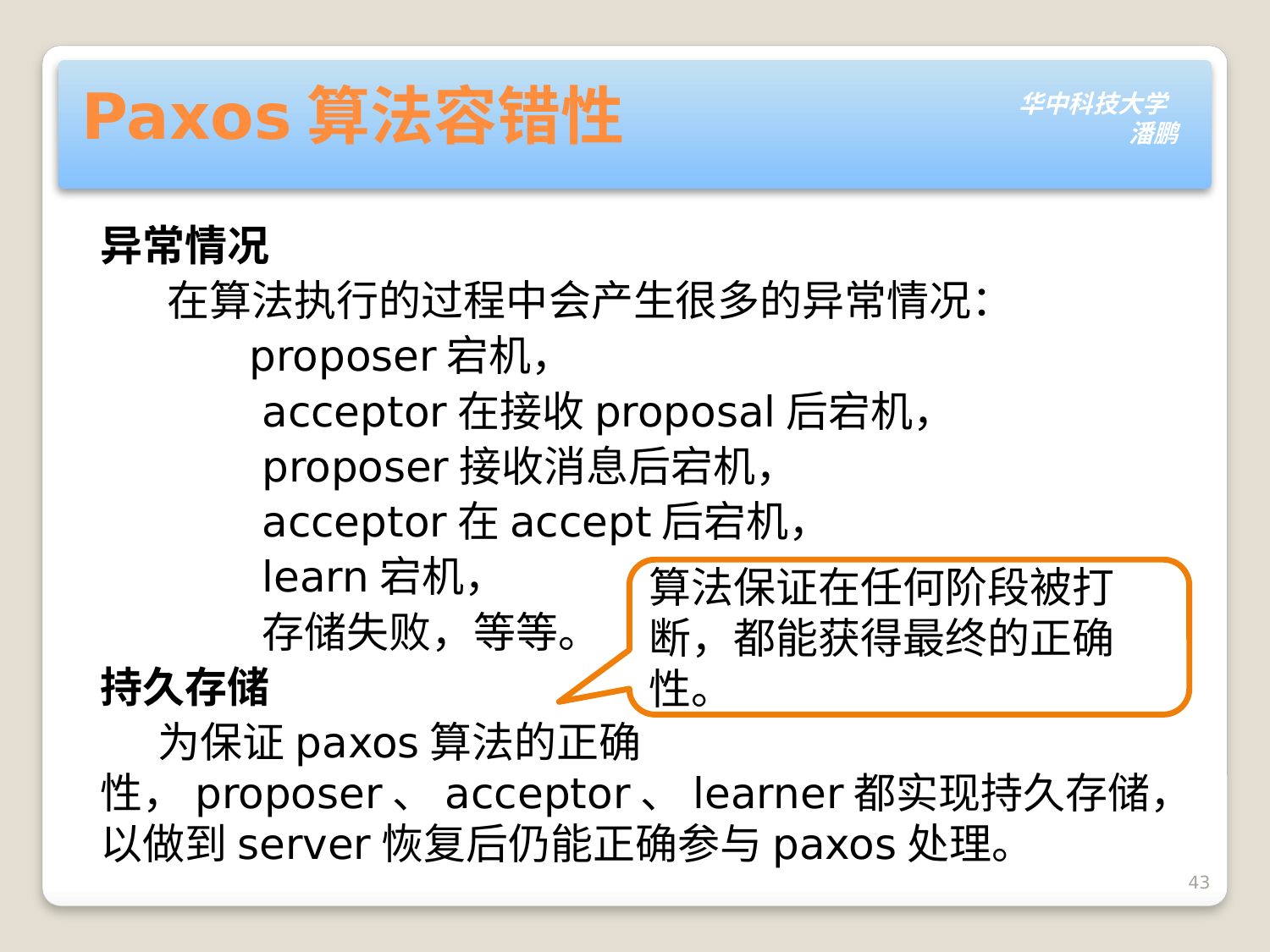

# Paxos算法容错性
异常情况
      在算法执行的过程中会产生很多的异常情况：
           proposer宕机，
acceptor在接收proposal后宕机，
proposer接收消息后宕机，
acceptor在accept后宕机，
learn宕机，
存储失败，等等。
持久存储
     为保证paxos算法的正确性，proposer、acceptor、learner都实现持久存储，以做到server恢复后仍能正确参与paxos处理。
算法保证在任何阶段被打断，都能获得最终的正确性。
43